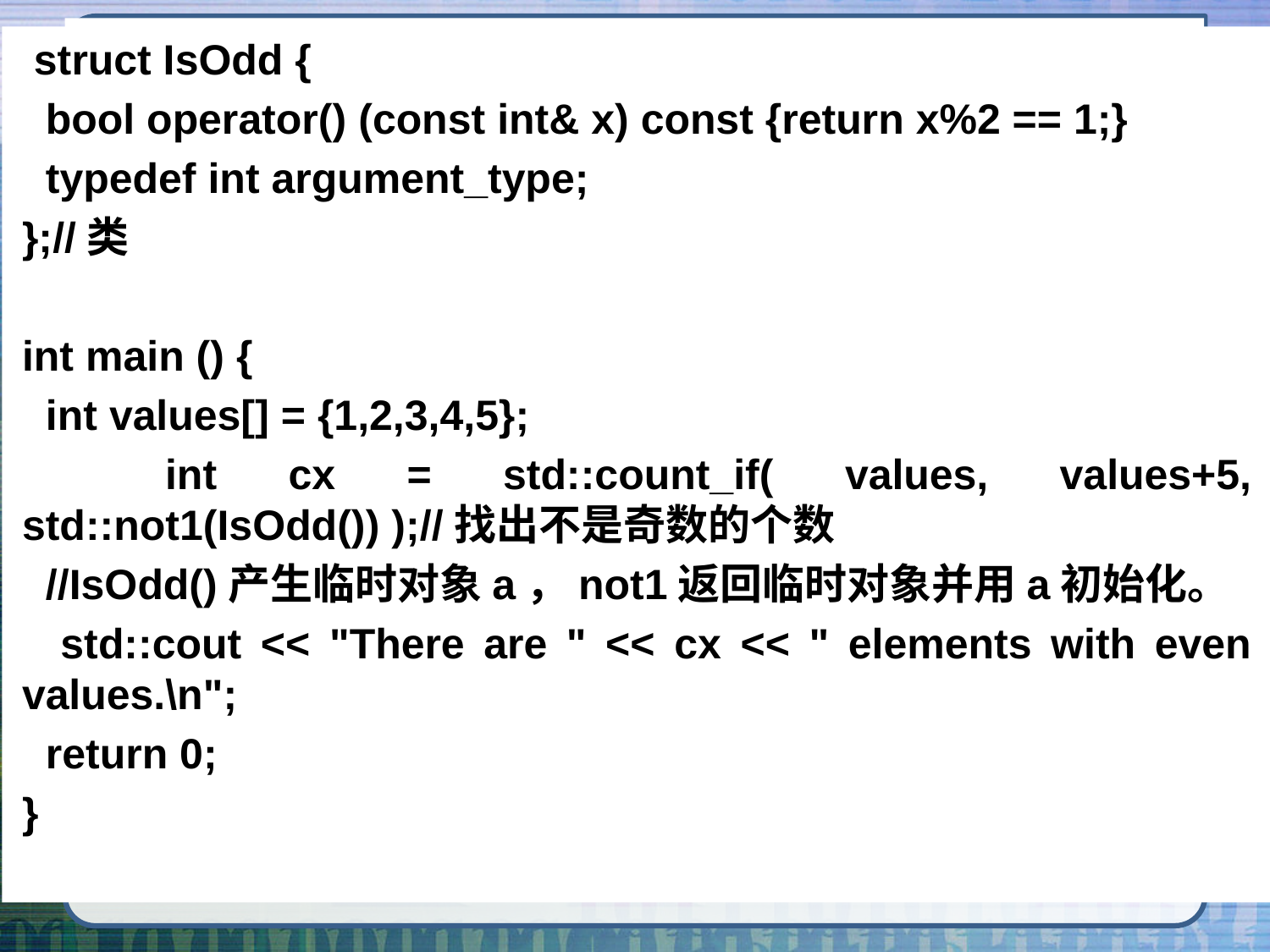

# C++函数对象，伪函数
 struct IsOdd {
  bool operator() (const int& x) const {return x%2 == 1;}
  typedef int argument_type;
};//类

int main () {
  int values[] = {1,2,3,4,5};
  int cx = std::count_if( values, values+5, std::not1(IsOdd()) );//找出不是奇数的个数
  //IsOdd()产生临时对象a，not1返回临时对象并用a初始化。
  std::cout << "There are " << cx << " elements with even values.\n";
  return 0;
}